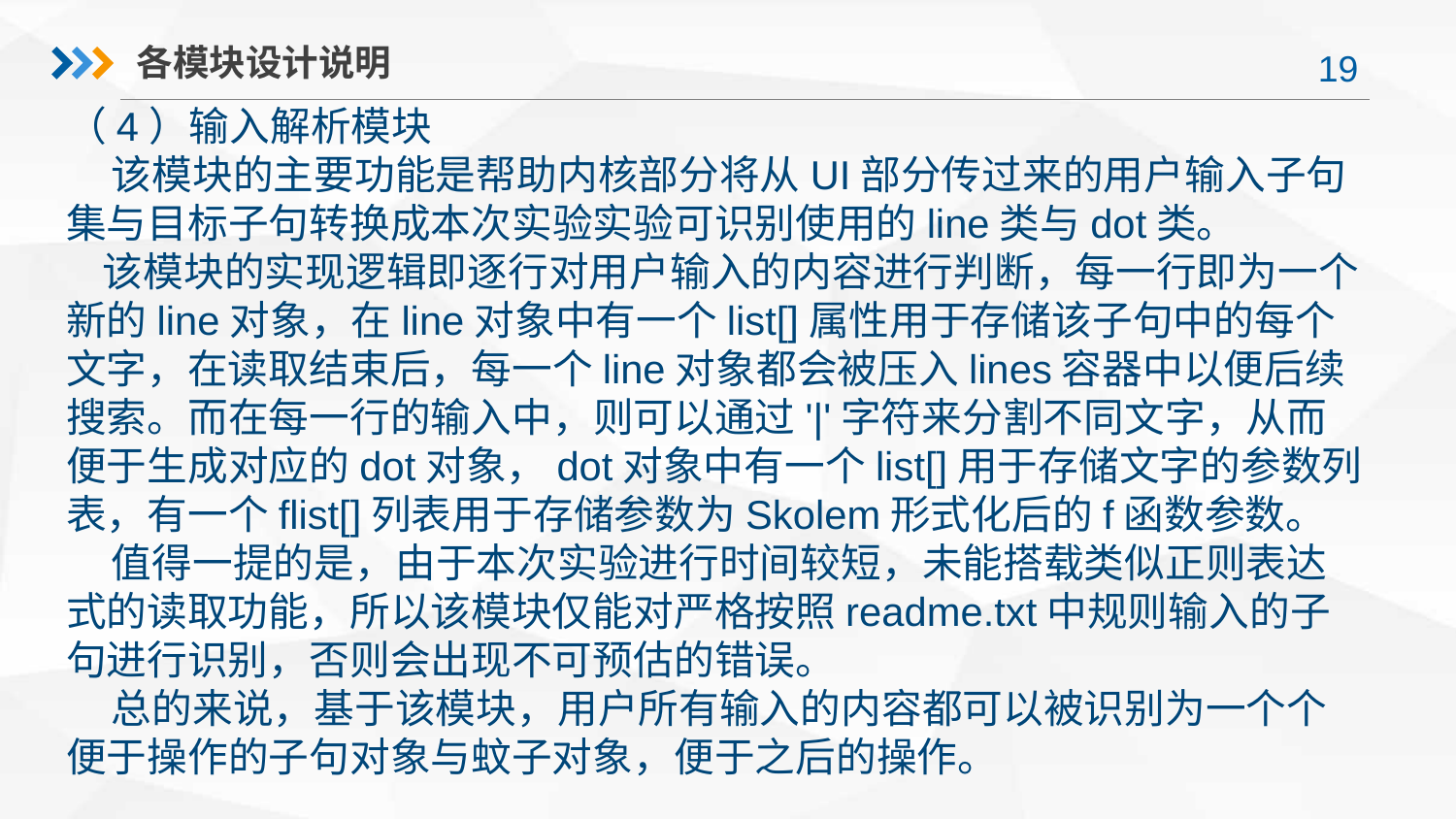

各模块设计说明
（4）输入解析模块
    该模块的主要功能是帮助内核部分将从UI部分传过来的用户输入子句集与目标子句转换成本次实验实验可识别使用的line类与dot类。
   该模块的实现逻辑即逐行对用户输入的内容进行判断，每一行即为一个新的line对象，在line对象中有一个list[]属性用于存储该子句中的每个文字，在读取结束后，每一个line对象都会被压入lines容器中以便后续搜索。而在每一行的输入中，则可以通过'|'字符来分割不同文字，从而便于生成对应的dot对象，dot对象中有一个list[]用于存储文字的参数列表，有一个flist[]列表用于存储参数为Skolem形式化后的f函数参数。
    值得一提的是，由于本次实验进行时间较短，未能搭载类似正则表达式的读取功能，所以该模块仅能对严格按照readme.txt中规则输入的子句进行识别，否则会出现不可预估的错误。
    总的来说，基于该模块，用户所有输入的内容都可以被识别为一个个便于操作的子句对象与蚊子对象，便于之后的操作。